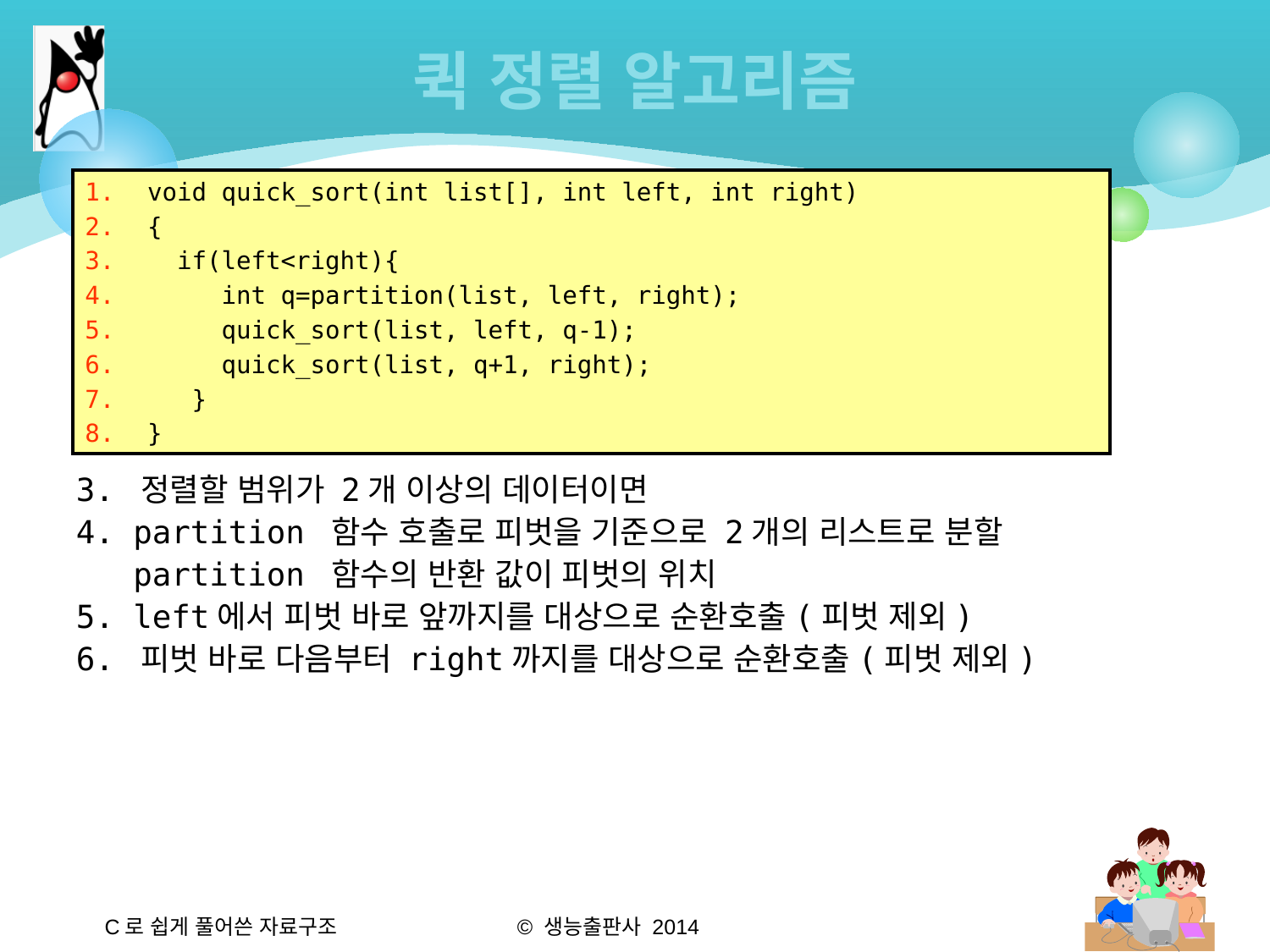

# 퀵 정렬 알고리즘
 void quick_sort(int list[], int left, int right)
 {
   if(left<right){
      int q=partition(list, left, right);
      quick_sort(list, left, q-1);
      quick_sort(list, q+1, right);
    }
 }
3. 정렬할 범위가 2개 이상의 데이터이면
4. partition 함수 호출로 피벗을 기준으로 2개의 리스트로 분할
   partition 함수의 반환 값이 피벗의 위치
5. left에서 피벗 바로 앞까지를 대상으로 순환호출(피벗 제외)
6. 피벗 바로 다음부터 right까지를 대상으로 순환호출(피벗 제외)